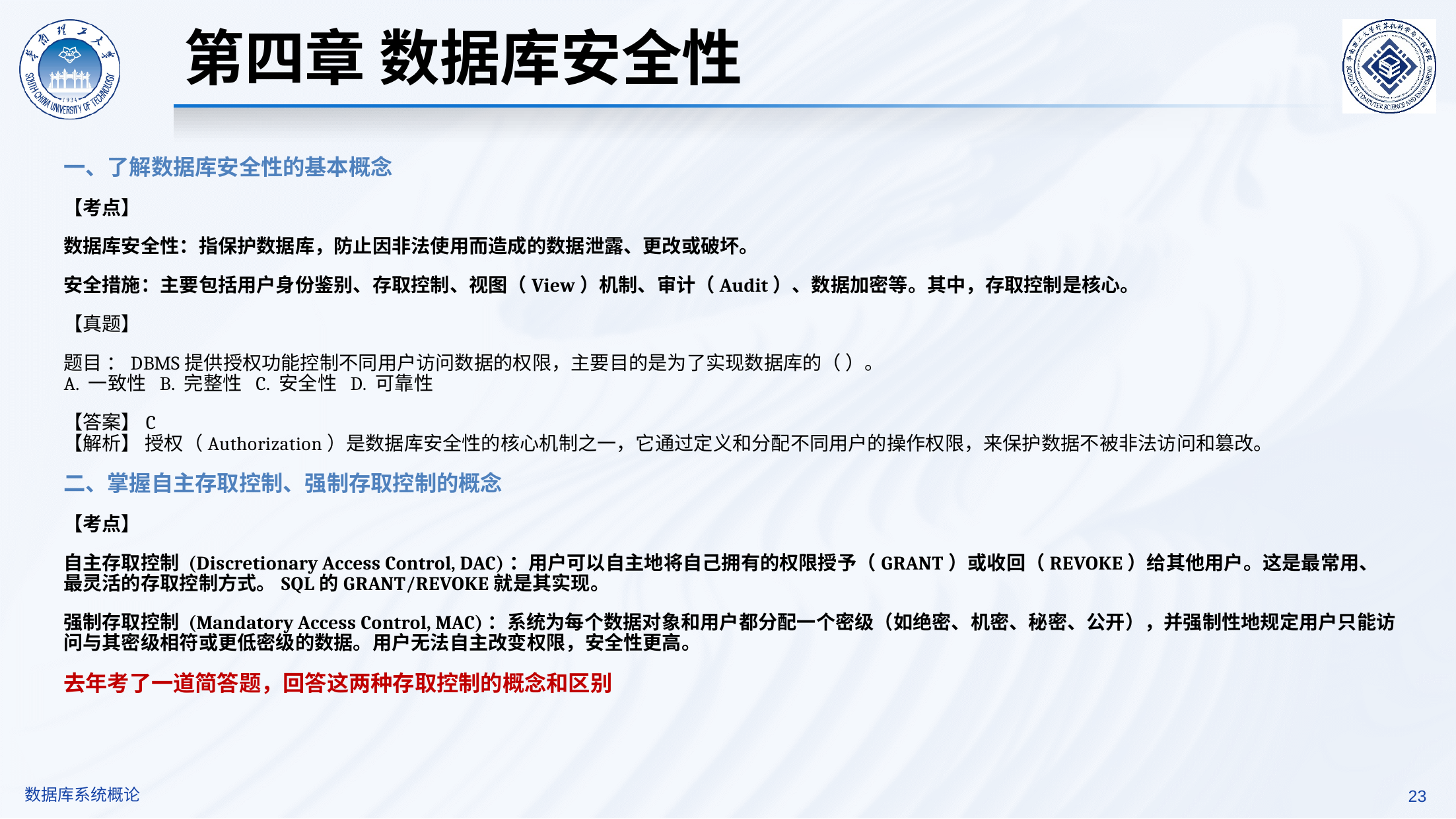

第四章 数据库安全性
一、了解数据库安全性的基本概念
【考点】
数据库安全性：指保护数据库，防止因非法使用而造成的数据泄露、更改或破坏。
安全措施：主要包括用户身份鉴别、存取控制、视图（View）机制、审计（Audit）、数据加密等。其中，存取控制是核心。
【真题】
题目 ：DBMS提供授权功能控制不同用户访问数据的权限，主要目的是为了实现数据库的（ ）。
A. 一致性  B. 完整性  C. 安全性  D. 可靠性
【答案】C
【解析】 授权（Authorization）是数据库安全性的核心机制之一，它通过定义和分配不同用户的操作权限，来保护数据不被非法访问和篡改。
二、掌握自主存取控制、强制存取控制的概念
【考点】
自主存取控制 (Discretionary Access Control, DAC)：用户可以自主地将自己拥有的权限授予（GRANT）或收回（REVOKE）给其他用户。这是最常用、最灵活的存取控制方式。SQL的GRANT/REVOKE就是其实现。
强制存取控制 (Mandatory Access Control, MAC)：系统为每个数据对象和用户都分配一个密级（如绝密、机密、秘密、公开），并强制性地规定用户只能访问与其密级相符或更低密级的数据。用户无法自主改变权限，安全性更高。
去年考了一道简答题，回答这两种存取控制的概念和区别